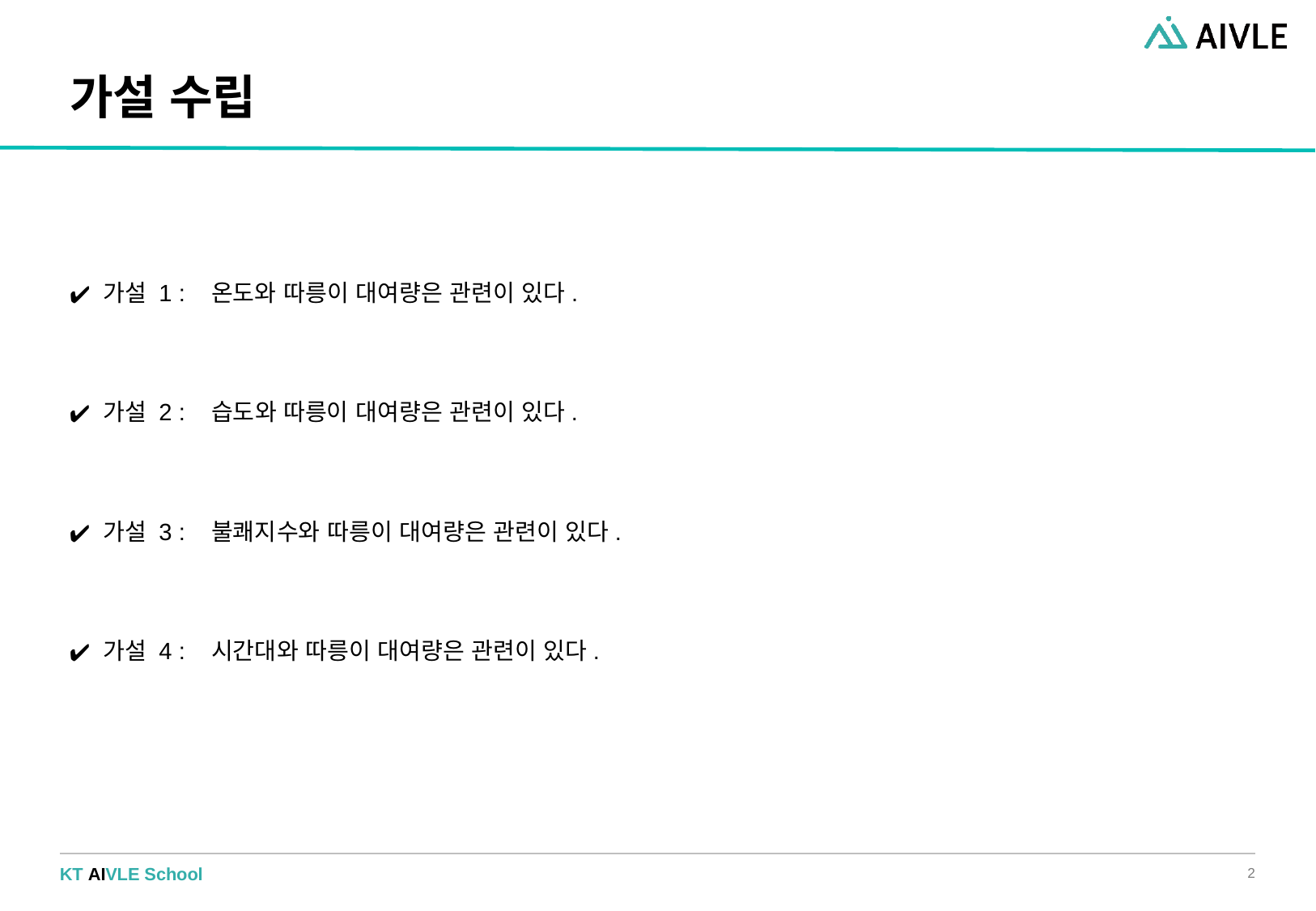

# 가설 수립
가설 1 :   온도와 따릉이 대여량은 관련이 있다.
가설 2 :   습도와 따릉이 대여량은 관련이 있다.
가설 3 :   불쾌지수와 따릉이 대여량은 관련이 있다.
가설 4 :   시간대와 따릉이 대여량은 관련이 있다.